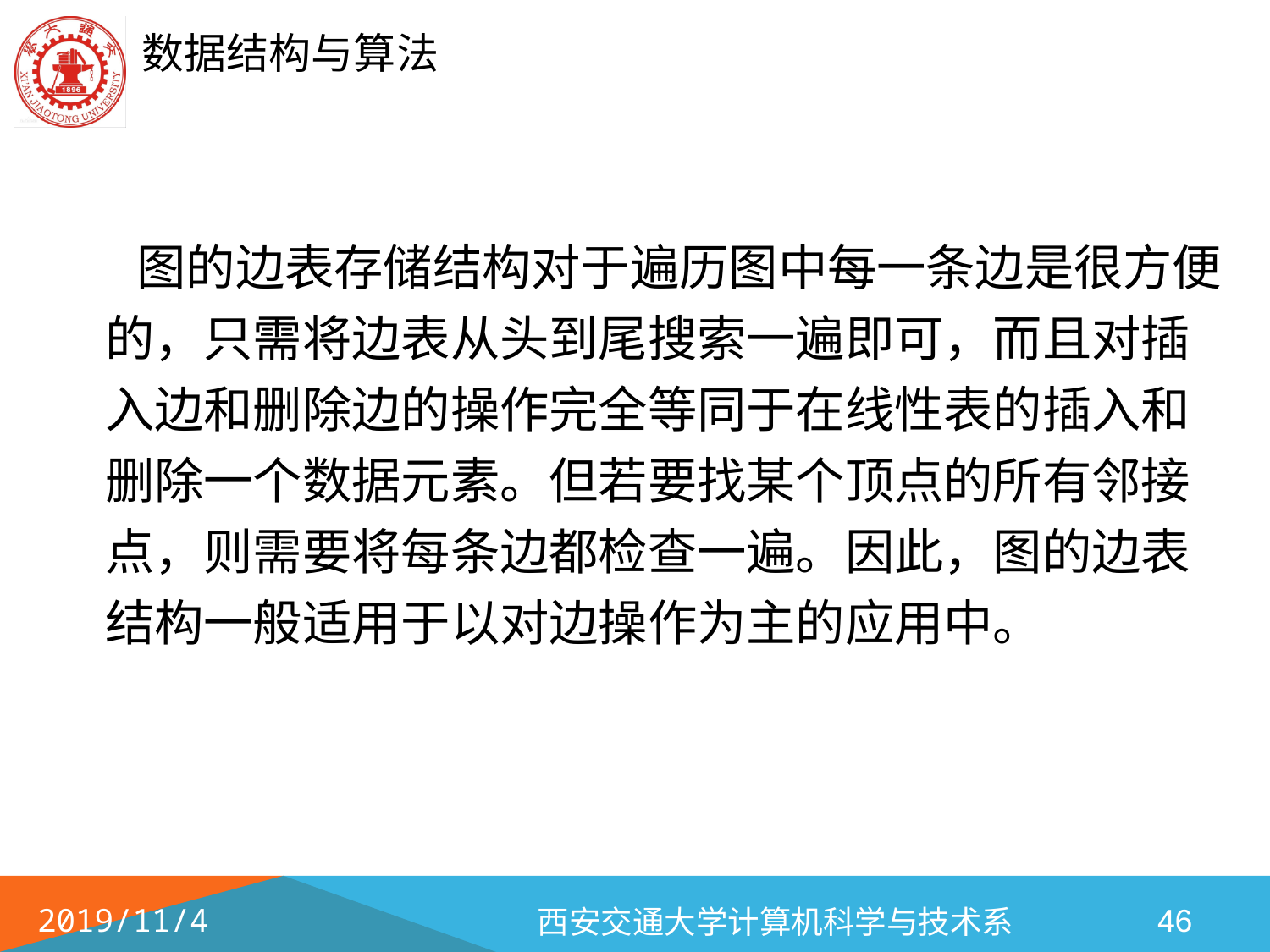

图的边表存储结构对于遍历图中每一条边是很方便的，只需将边表从头到尾搜索一遍即可，而且对插入边和删除边的操作完全等同于在线性表的插入和删除一个数据元素。但若要找某个顶点的所有邻接点，则需要将每条边都检查一遍。因此，图的边表结构一般适用于以对边操作为主的应用中。